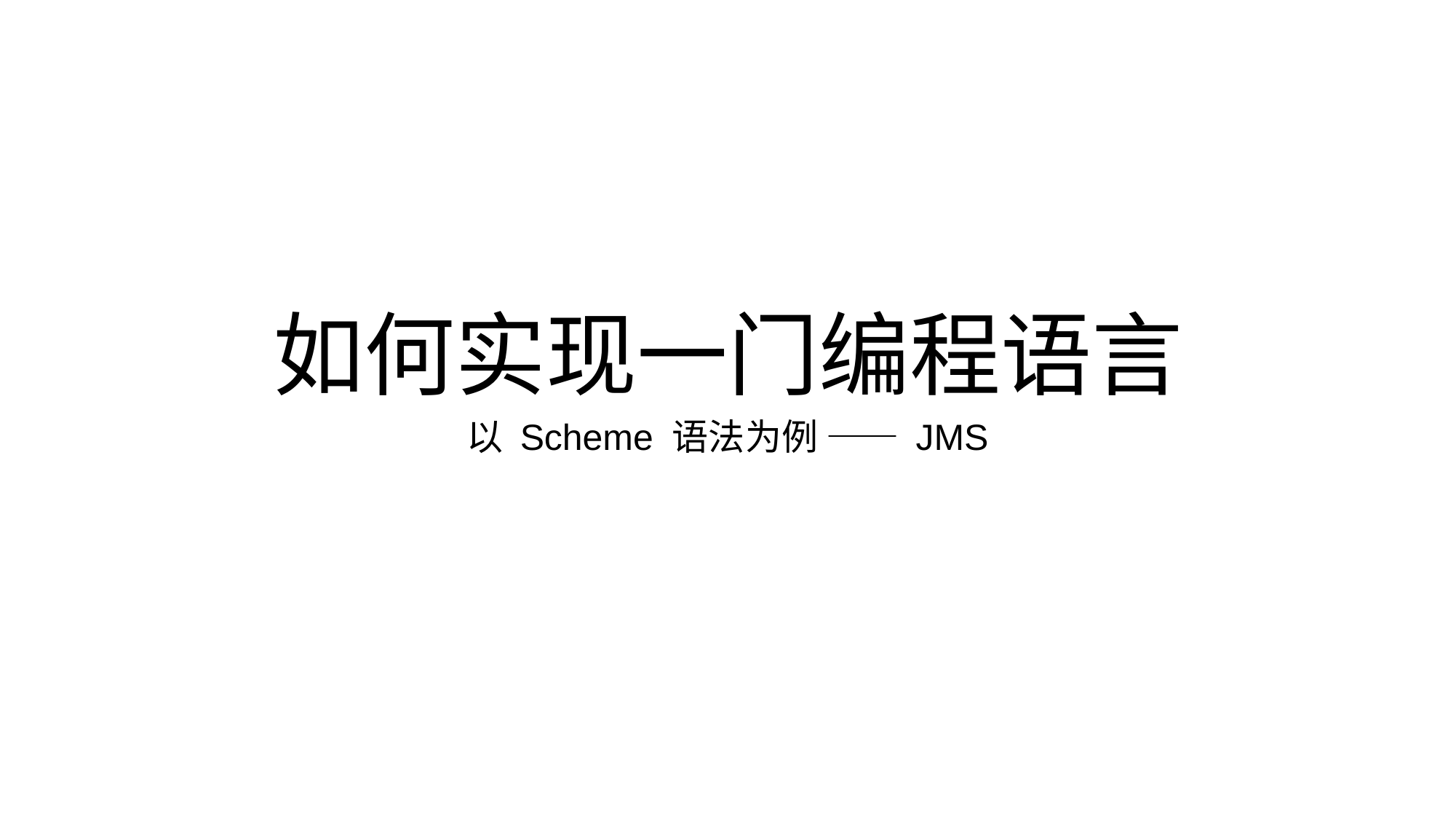

# 如何实现一门编程语言
以 Scheme 语法为例 —— JMS